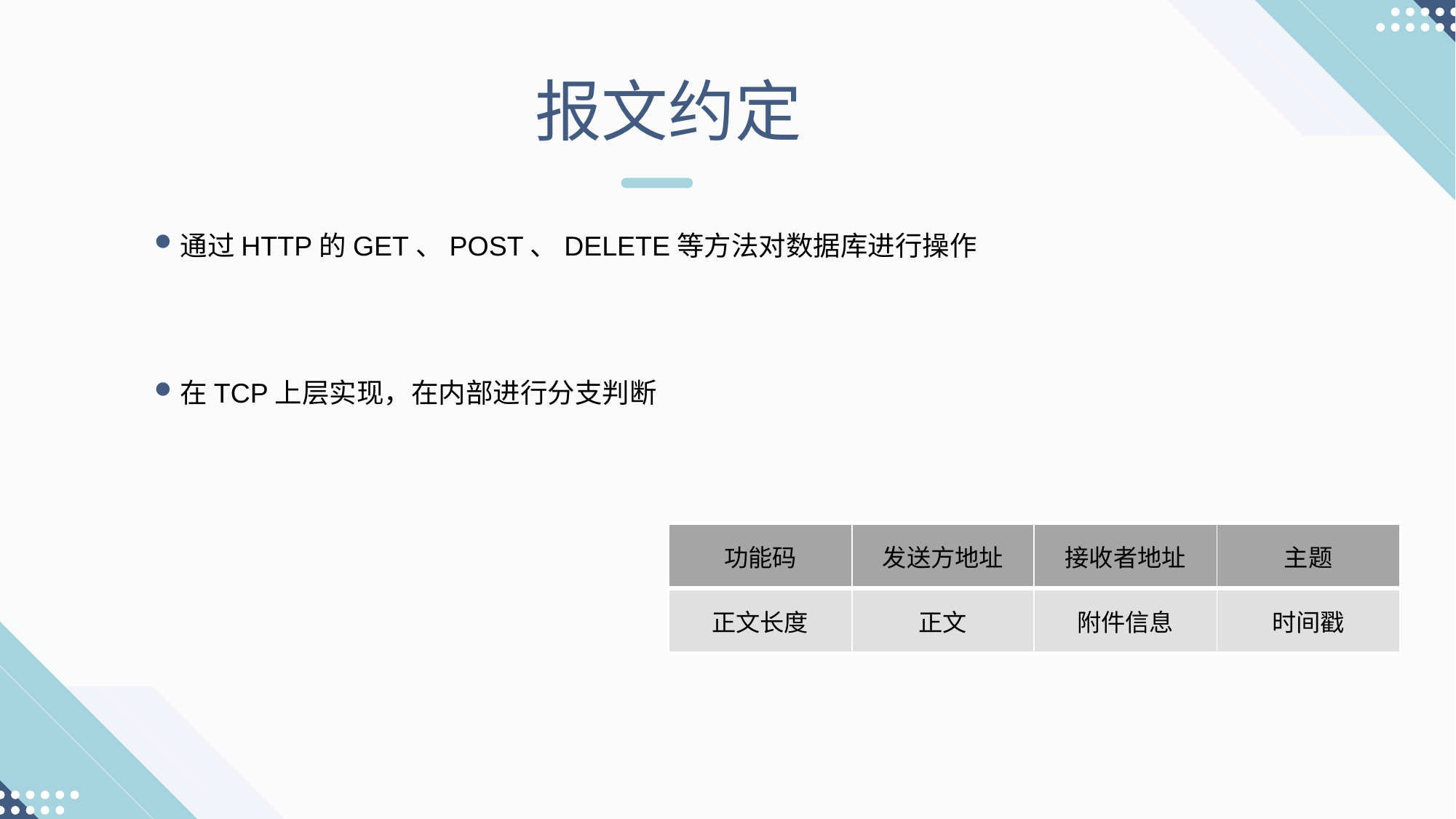

报文约定

通过HTTP的GET、POST、DELETE等方法对数据库进行操作

在TCP上层实现，在内部进行分支判断
| 功能码 | 发送方地址 | 接收者地址 | 主题 |
| --- | --- | --- | --- |
| 正文长度 | 正文 | 附件信息 | 时间戳 |